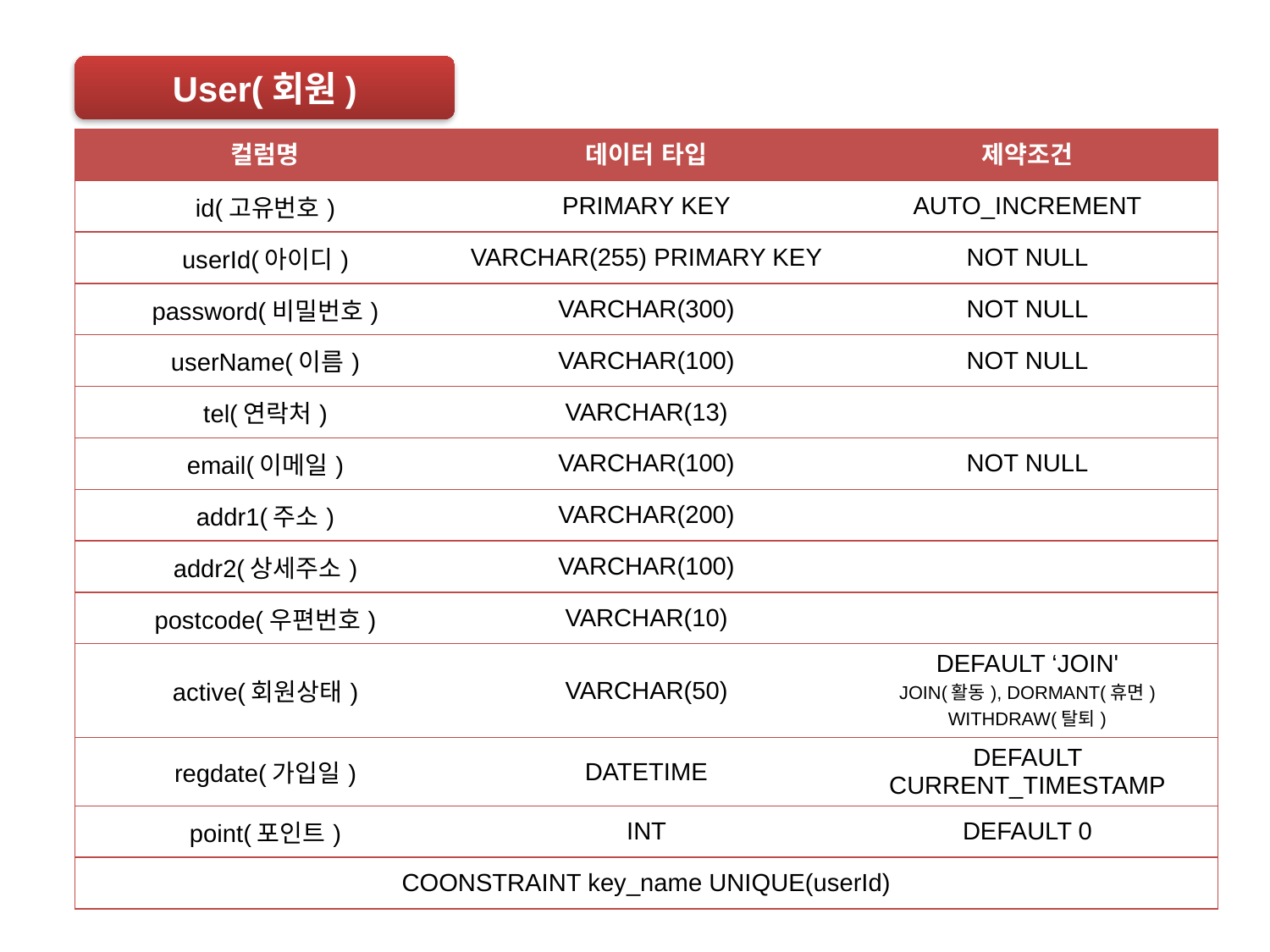

User(회원)
| 컬럼명 | 데이터 타입 | 제약조건 |
| --- | --- | --- |
| id(고유번호) | PRIMARY KEY | AUTO\_INCREMENT |
| userId(아이디) | VARCHAR(255) PRIMARY KEY | NOT NULL |
| password(비밀번호) | VARCHAR(300) | NOT NULL |
| userName(이름) | VARCHAR(100) | NOT NULL |
| tel(연락처) | VARCHAR(13) |  |
| email(이메일) | VARCHAR(100) | NOT NULL |
| addr1(주소) | VARCHAR(200) |  |
| addr2(상세주소) | VARCHAR(100) |  |
| postcode(우편번호) | VARCHAR(10) |  |
| active(회원상태) | VARCHAR(50) | DEFAULT ‘JOIN' JOIN(활동), DORMANT(휴면) WITHDRAW(탈퇴) |
| regdate(가입일) | DATETIME | DEFAULT CURRENT\_TIMESTAMP |
| point(포인트) | INT | DEFAULT 0 |
| COONSTRAINT key\_name UNIQUE(userId) |  |  |